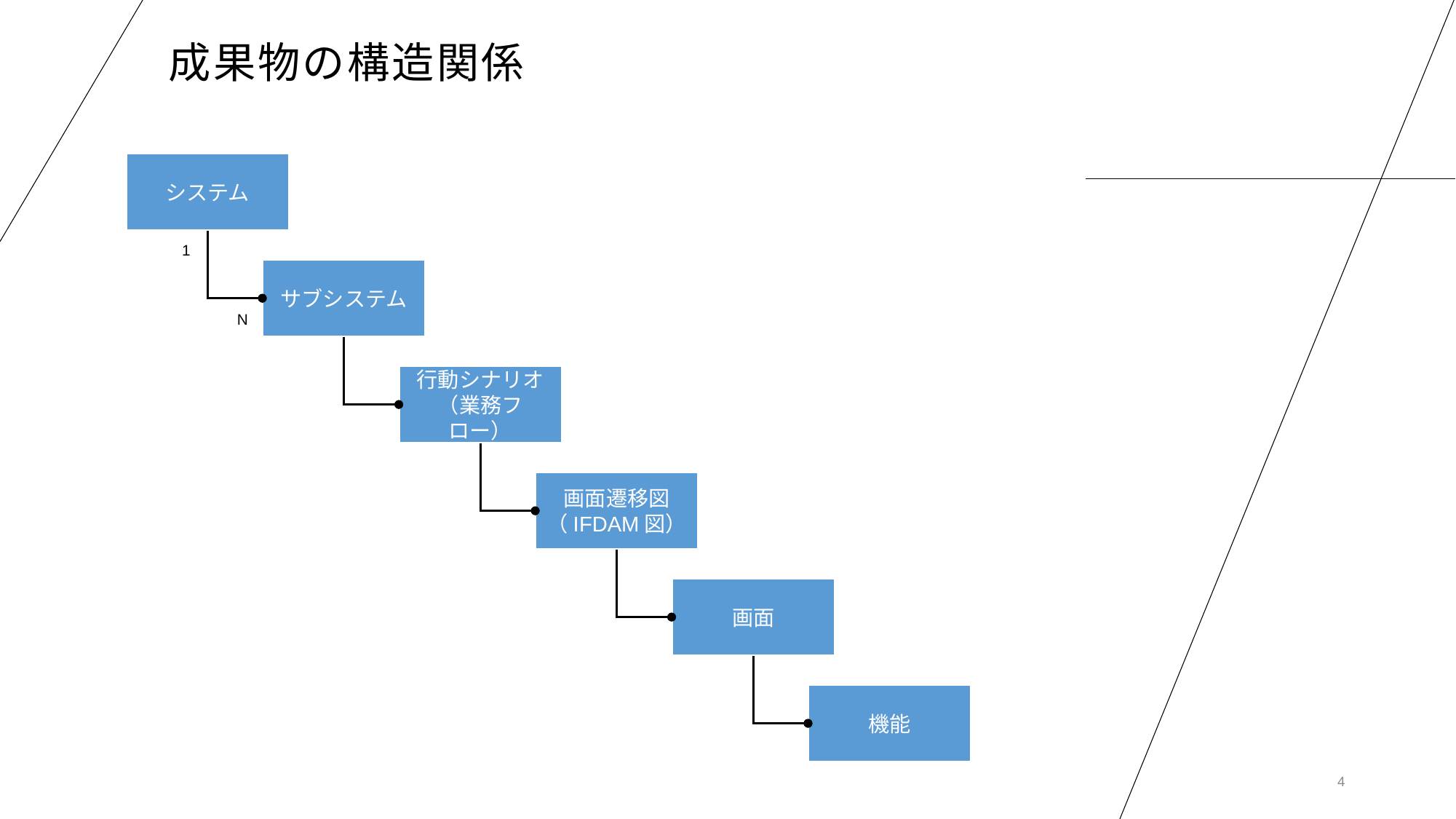

# 成果物の構造関係
システム
1
サブシステム
N
行動シナリオ
（業務フロー）
画面遷移図
（IFDAM図）
画面
機能
4